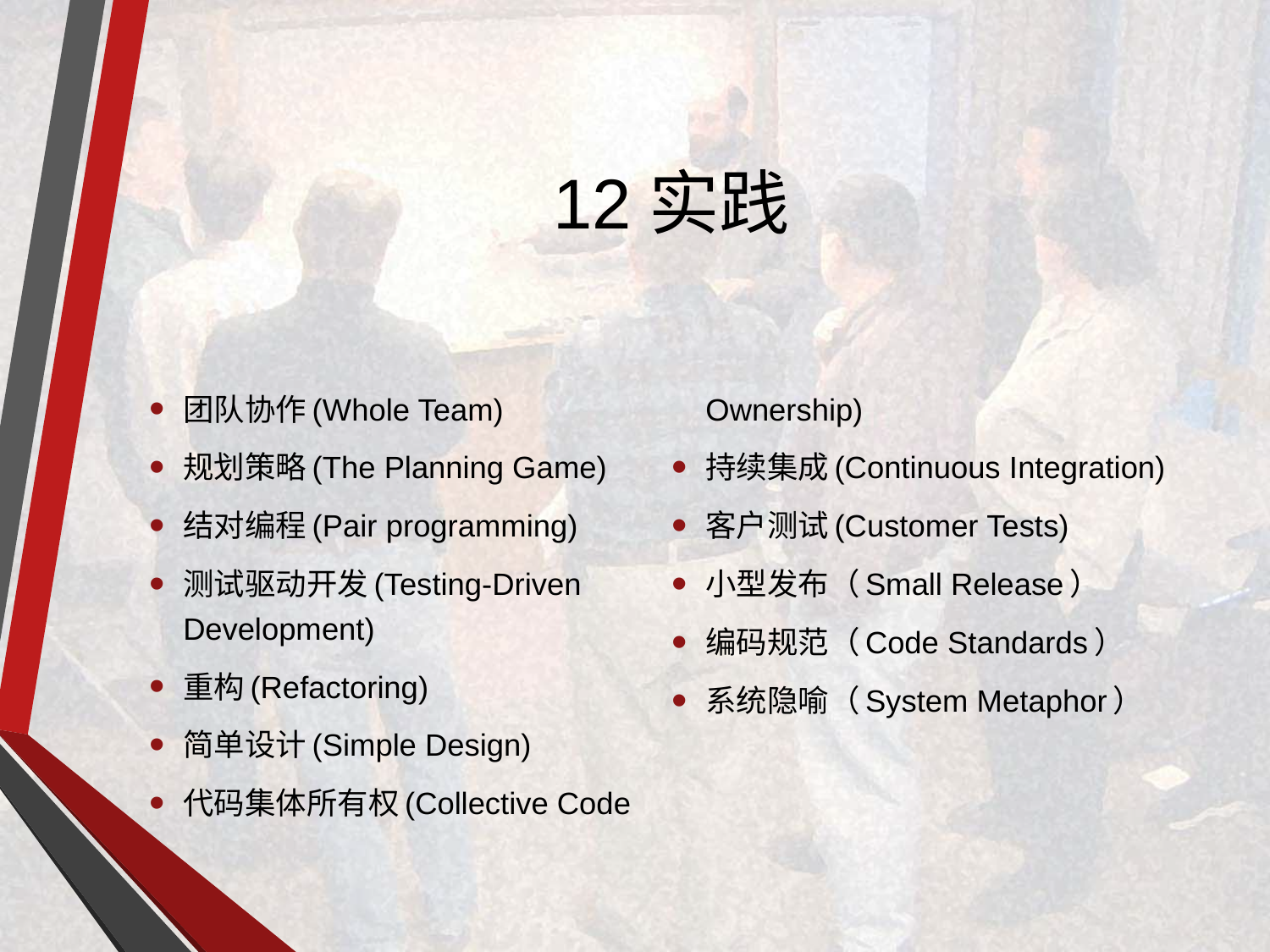

# 12实践
团队协作(Whole Team)
规划策略(The Planning Game)
结对编程(Pair programming)
测试驱动开发(Testing-Driven Development)
重构(Refactoring)
简单设计(Simple Design)
代码集体所有权(Collective Code Ownership)
持续集成(Continuous Integration)
客户测试(Customer Tests)
小型发布（Small Release）
编码规范（Code Standards）
系统隐喻（System Metaphor）